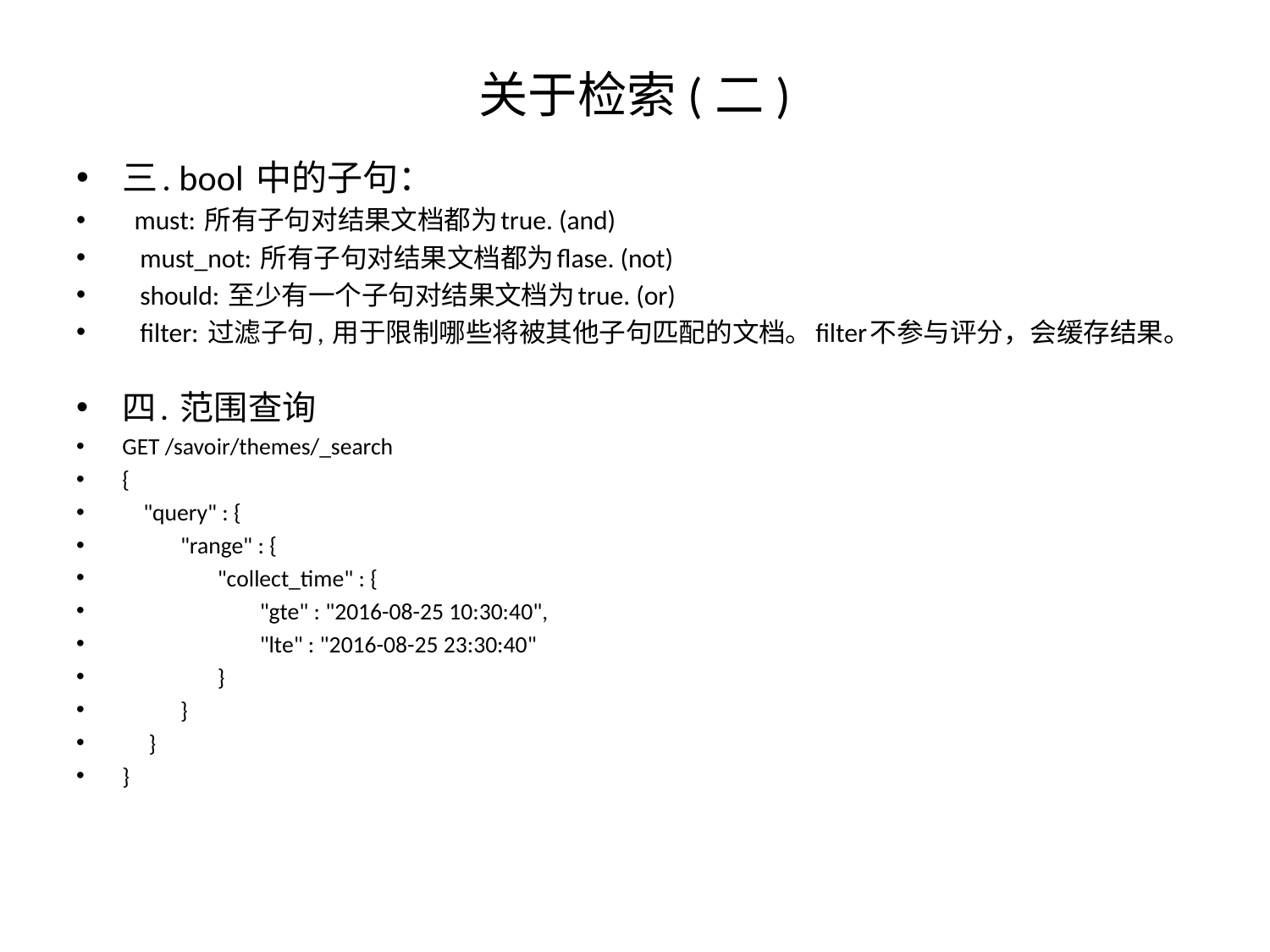

# 关于检索(二)
三. bool 中的子句：
  must: 所有子句对结果文档都为true. (and)
   must_not: 所有子句对结果文档都为flase. (not)
   should: 至少有一个子句对结果文档为true. (or)
   filter: 过滤子句, 用于限制哪些将被其他子句匹配的文档。filter不参与评分，会缓存结果。

四. 范围查询
GET /savoir/themes/_search
{
    "query" : {
           "range" : {
                  "collect_time" : {
                          "gte" : "2016-08-25 10:30:40",
                          "lte" : "2016-08-25 23:30:40"
                  }
           }
     }
}